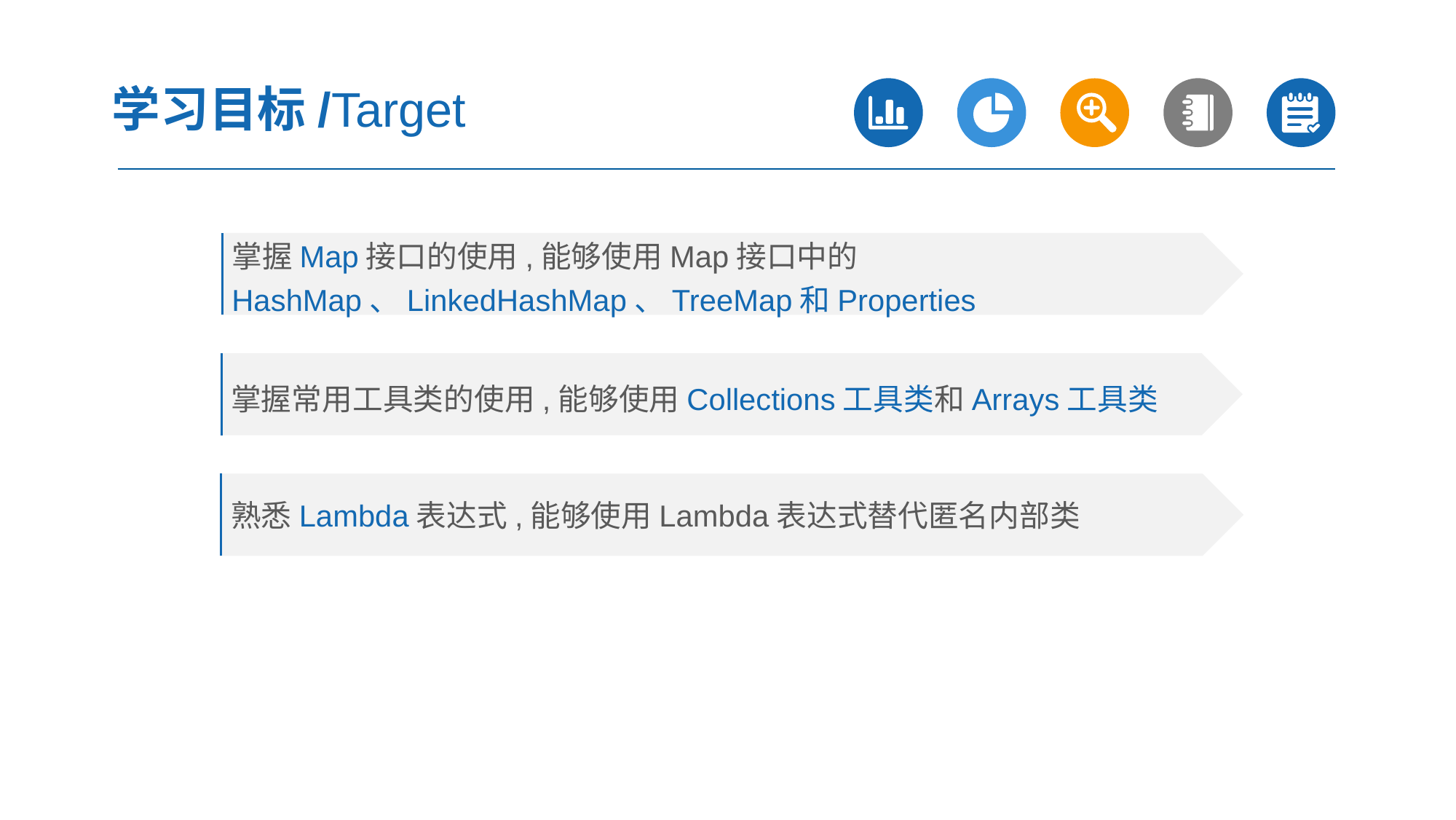

学习目标/Target
掌握Map接口的使用,能够使用Map接口中的HashMap、LinkedHashMap、TreeMap和Properties

掌握常用工具类的使用,能够使用Collections工具类和Arrays工具类

熟悉Lambda表达式,能够使用Lambda表达式替代匿名内部类